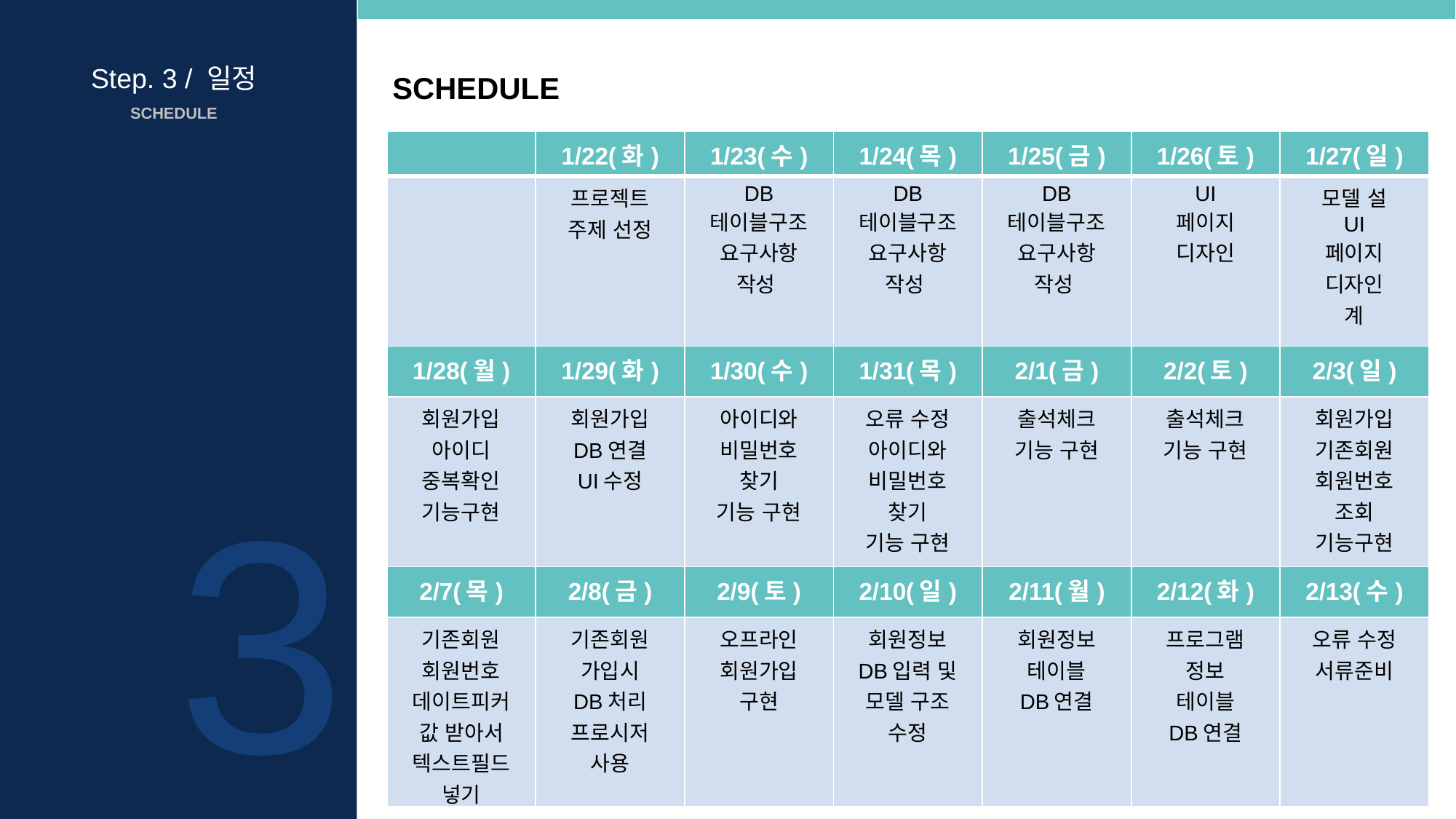

3
Step. 3 / 일정
SCHEDULE

SCHEDULE

|  | 1/22(화) | 1/23(수) | 1/24(목) | 1/25(금) | 1/26(토) | 1/27(일) |
| --- | --- | --- | --- | --- | --- | --- |
|  | 프로젝트 주제 선정 | DB 테이블구조 요구사항 작성 | DB 테이블구조 요구사항 작성 | DB 테이블구조 요구사항 작성 | UI 페이지 디자인 | 모델 설 UI 페이지 디자인 계 |
| 1/28(월) | 1/29(화) | 1/30(수) | 1/31(목) | 2/1(금) | 2/2(토) | 2/3(일) |
| 회원가입 아이디 중복확인 기능구현 | 회원가입 DB연결 UI수정 | 아이디와 비밀번호 찾기 기능 구현 | 오류 수정 아이디와 비밀번호 찾기 기능 구현 | 출석체크 기능 구현 | 출석체크 기능 구현 | 회원가입 기존회원 회원번호 조회 기능구현 |
| 2/7(목) | 2/8(금) | 2/9(토) | 2/10(일) | 2/11(월) | 2/12(화) | 2/13(수) |
| 기존회원 회원번호 데이트피커 값 받아서 텍스트필드 넣기 | 기존회원 가입시 DB처리 프로시저 사용 | 오프라인 회원가입 구현 | 회원정보 DB입력 및 모델 구조 수정 | 회원정보 테이블 DB연결 | 프로그램 정보 테이블 DB연결 | 오류 수정 서류준비 |